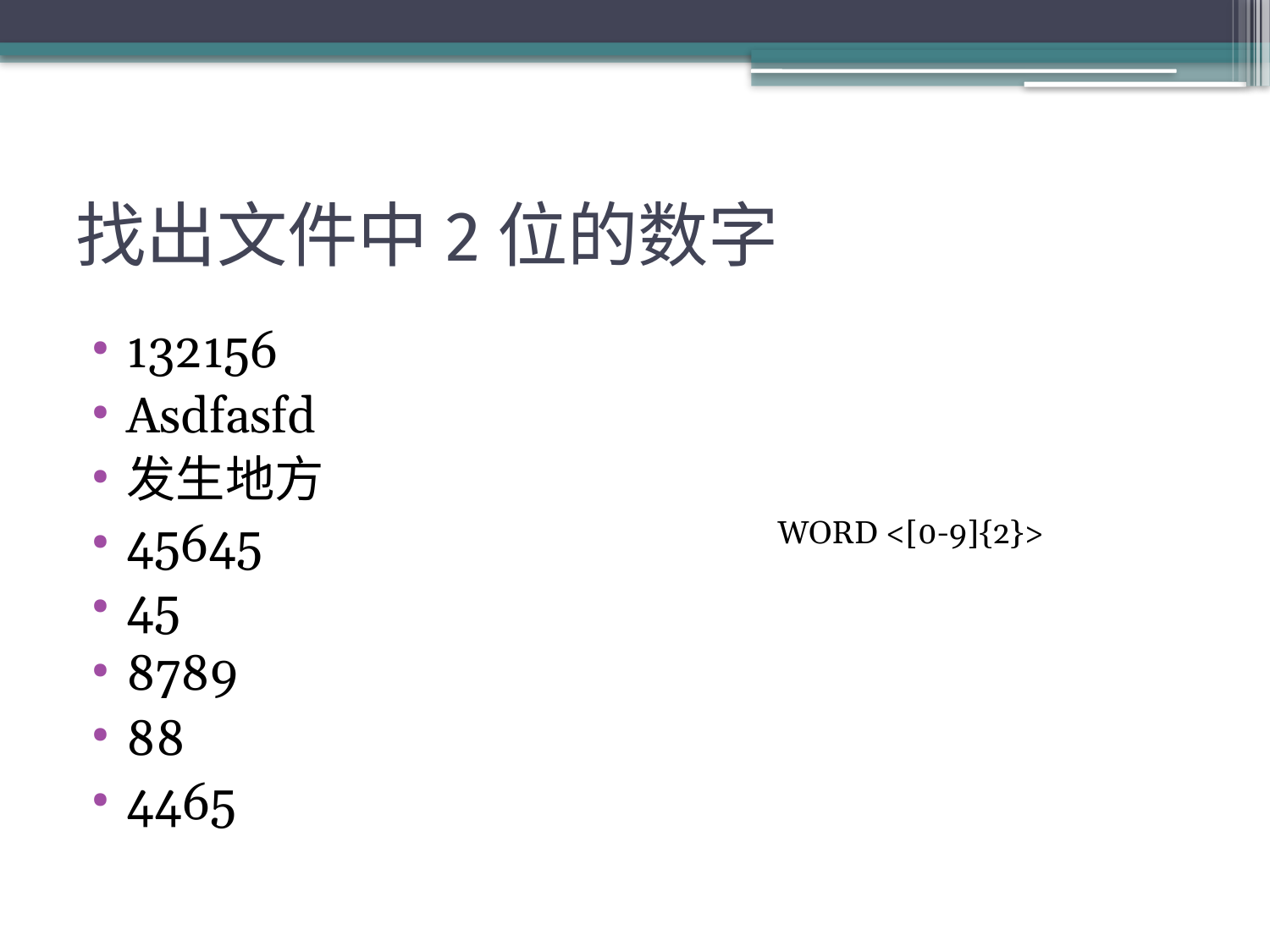

# 找出文件中2位的数字
132156
Asdfasfd
发生地方
45645
45
8789
88
4465

WORD <[0-9]{2}>